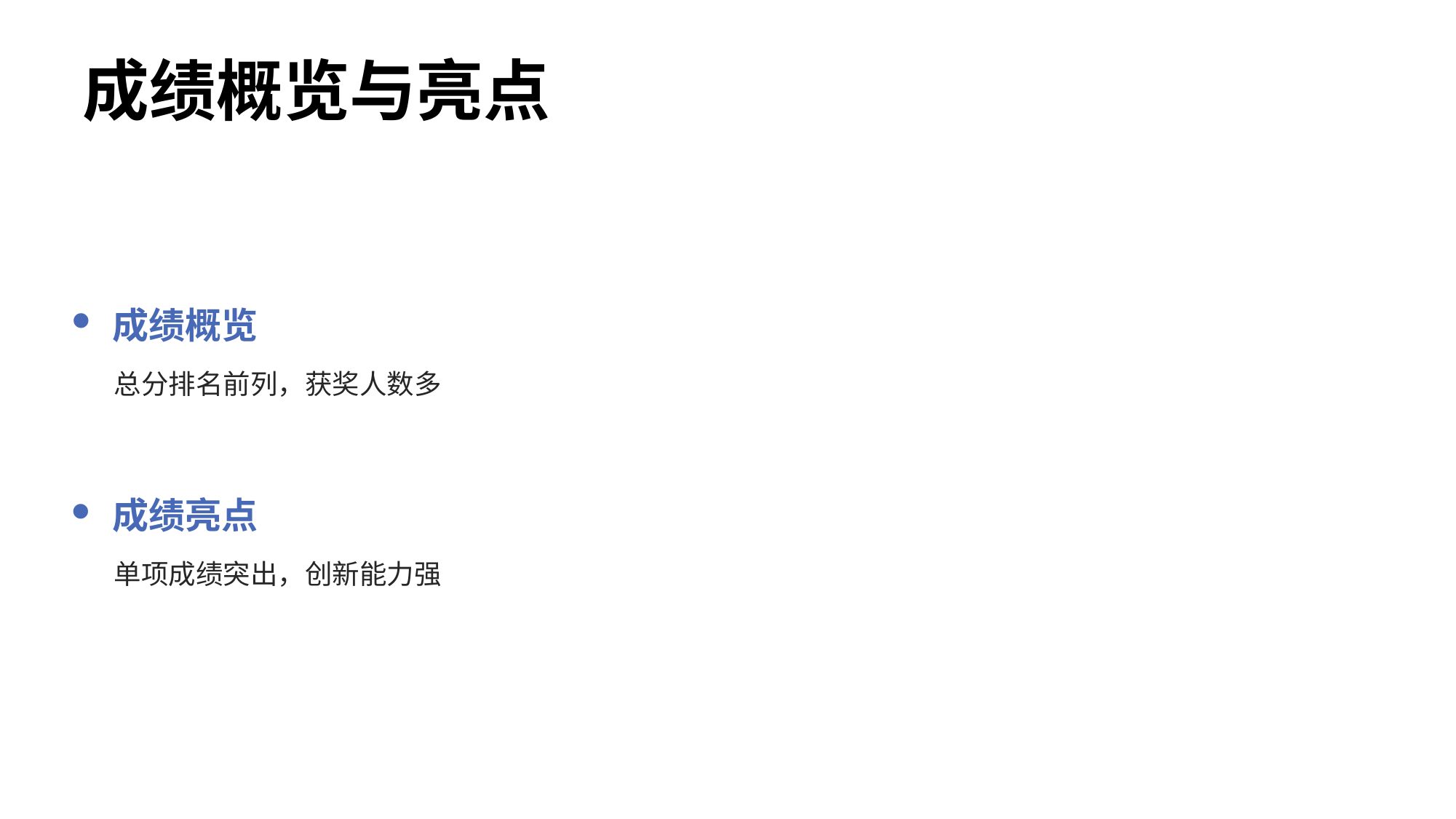

# 成绩概览与亮点
成绩概览
总分排名前列，获奖人数多
成绩亮点
单项成绩突出，创新能力强